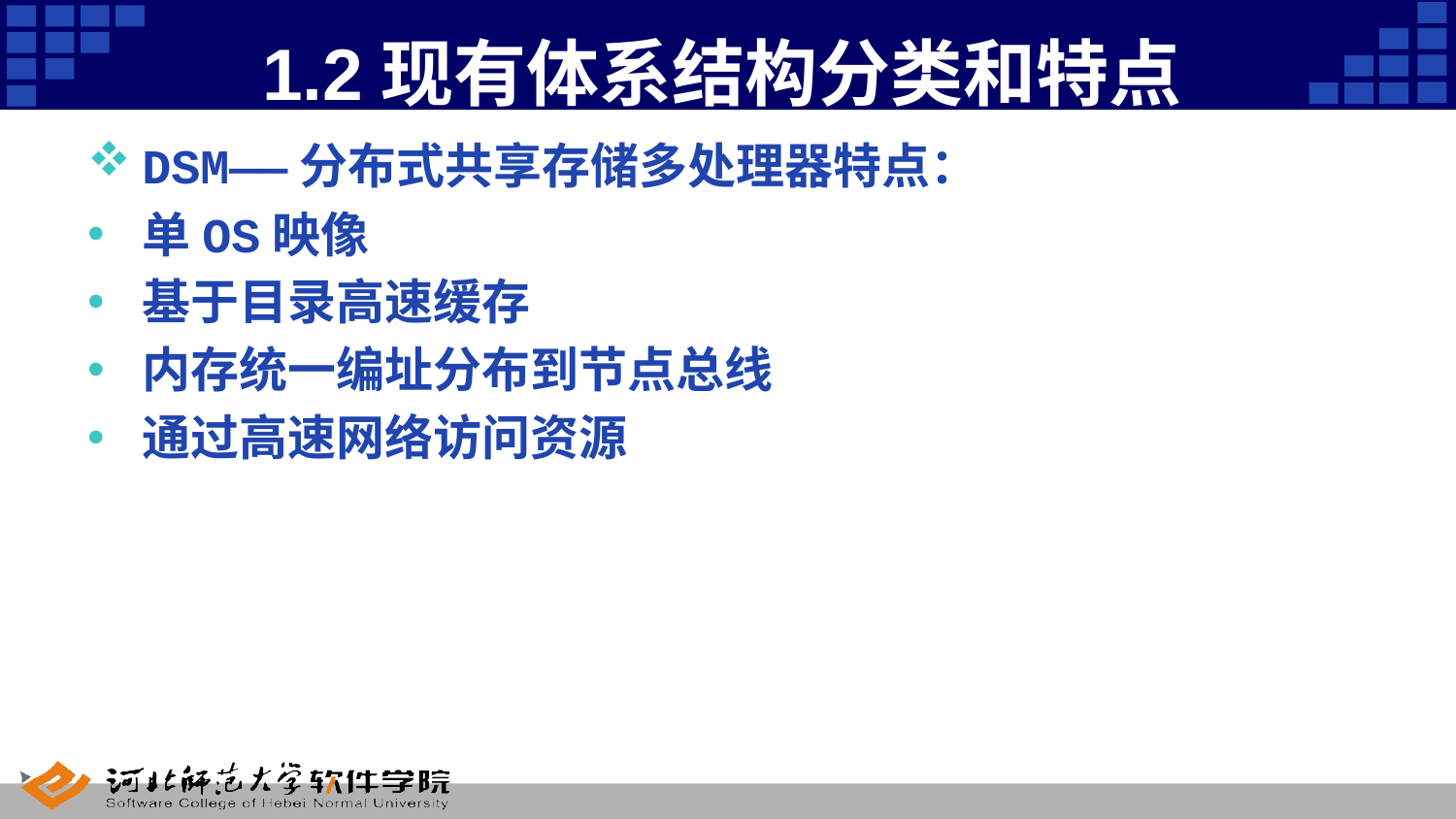

# 1.2现有体系结构分类和特点
DSM——分布式共享存储多处理器特点：
单OS映像
基于目录高速缓存
内存统一编址分布到节点总线
通过高速网络访问资源